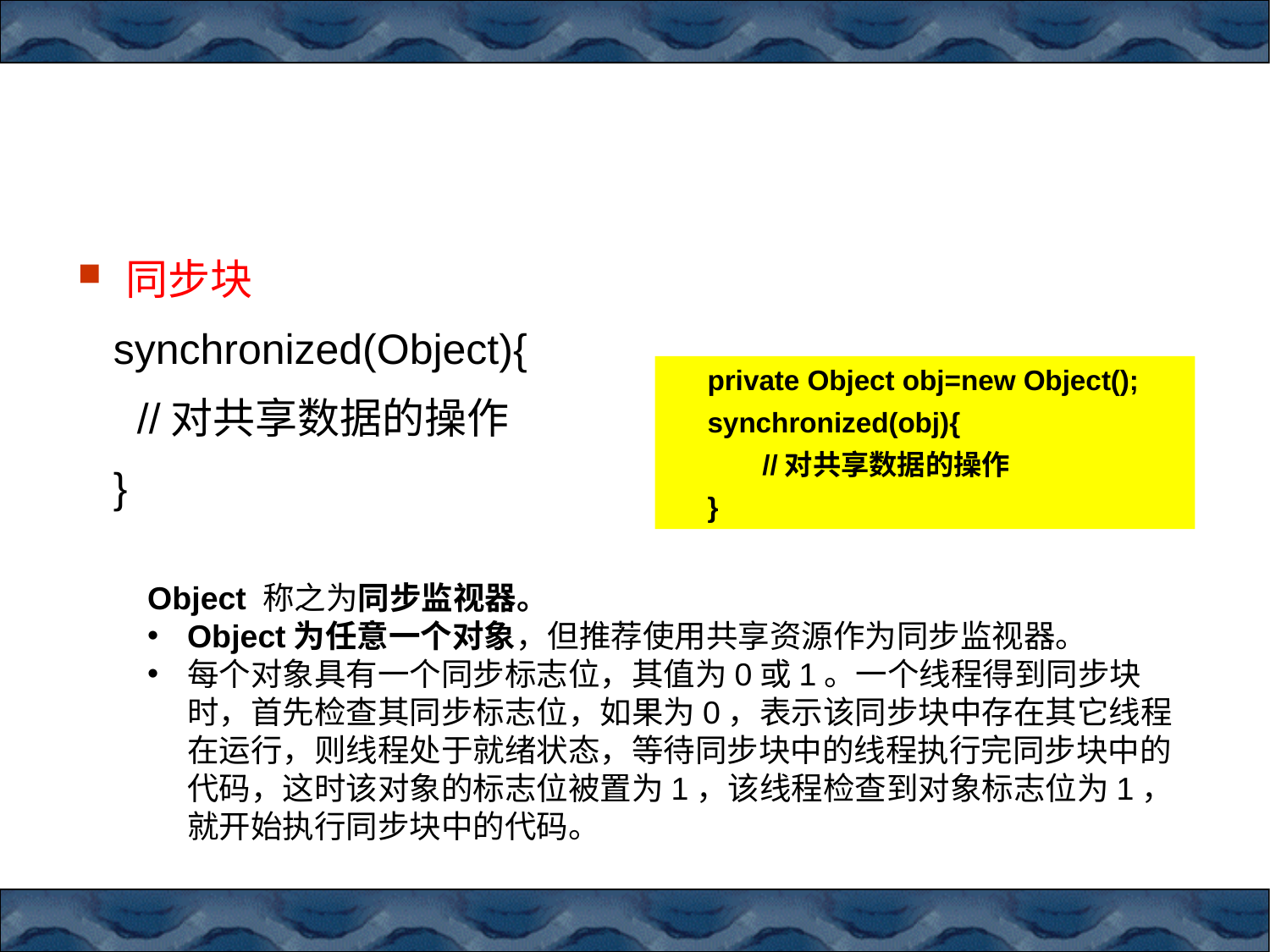

#
同步块
   synchronized(Object){
     //对共享数据的操作
   }
private Object obj=new Object();
synchronized(obj){
       //对共享数据的操作
}
Object 称之为同步监视器。
Object为任意一个对象，但推荐使用共享资源作为同步监视器。
每个对象具有一个同步标志位，其值为0或1。一个线程得到同步块时，首先检查其同步标志位，如果为0，表示该同步块中存在其它线程在运行，则线程处于就绪状态，等待同步块中的线程执行完同步块中的代码，这时该对象的标志位被置为1，该线程检查到对象标志位为1，就开始执行同步块中的代码。